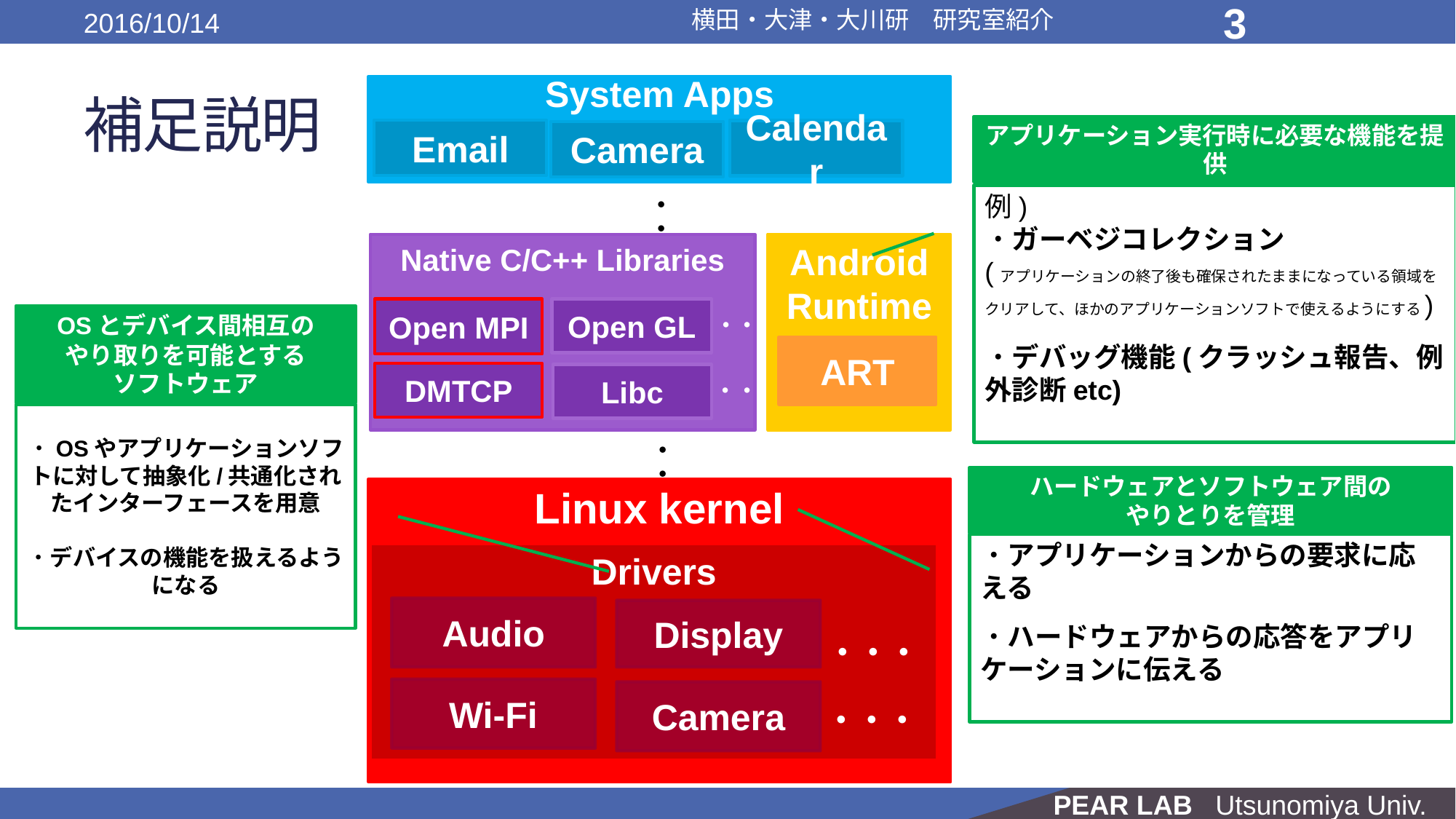

2016/10/14
横田・大津・大川研　研究室紹介
3
# 補足説明
System Apps

アプリケーション実行時に必要な機能を提供
Email
Calendar
Camera
・・
例)
・ガーベジコレクション
(アプリケーションの終了後も確保されたままになっている領域をクリアして、ほかのアプリケーションソフトで使えるようにする)

・デバッグ機能(クラッシュ報告、例外診断etc)

Native C/C++ Libraries

Android Runtime

Open MPI
Open GL
OSとデバイス間相互の
やり取りを可能とする
ソフトウェア
・・
ART
DMTCP
Libc
・・
・OSやアプリケーションソフトに対して抽象化/共通化されたインターフェースを用意

・デバイスの機能を扱えるようになる
・・
ハードウェアとソフトウェア間の
やりとりを管理
Linux kernel

・アプリケーションからの要求に応える

・ハードウェアからの応答をアプリケーションに伝える

Drivers

Audio
Display
・・・
Wi-Fi
Camera
・・・